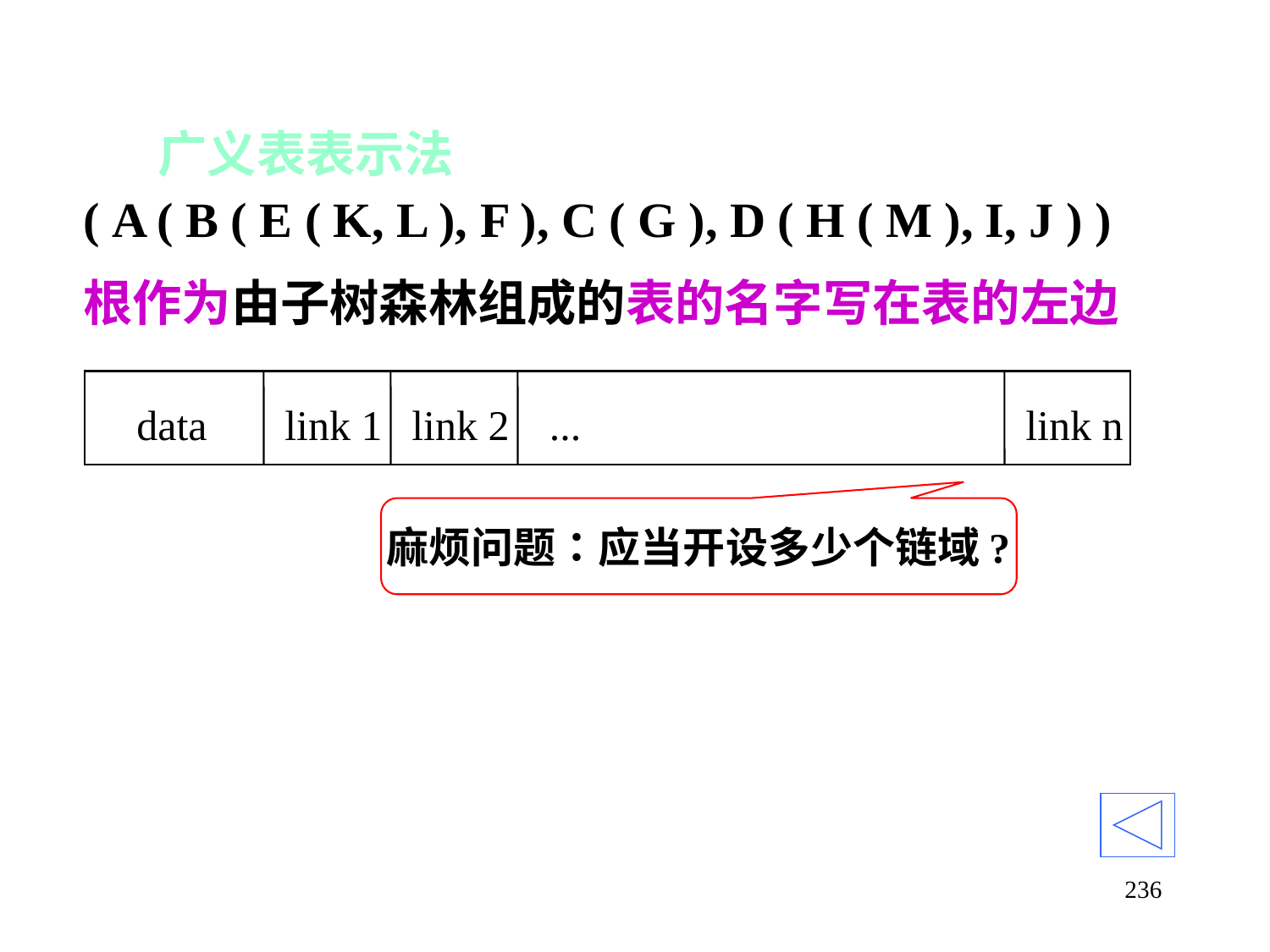

# 广义表表示法
( A ( B ( E ( K, L ), F ), C ( G ), D ( H ( M ), I, J ) )
根作为由子树森林组成的表的名字写在表的左边

data
link 1
link 2
...
link n
麻烦问题：应当开设多少个链域?

236